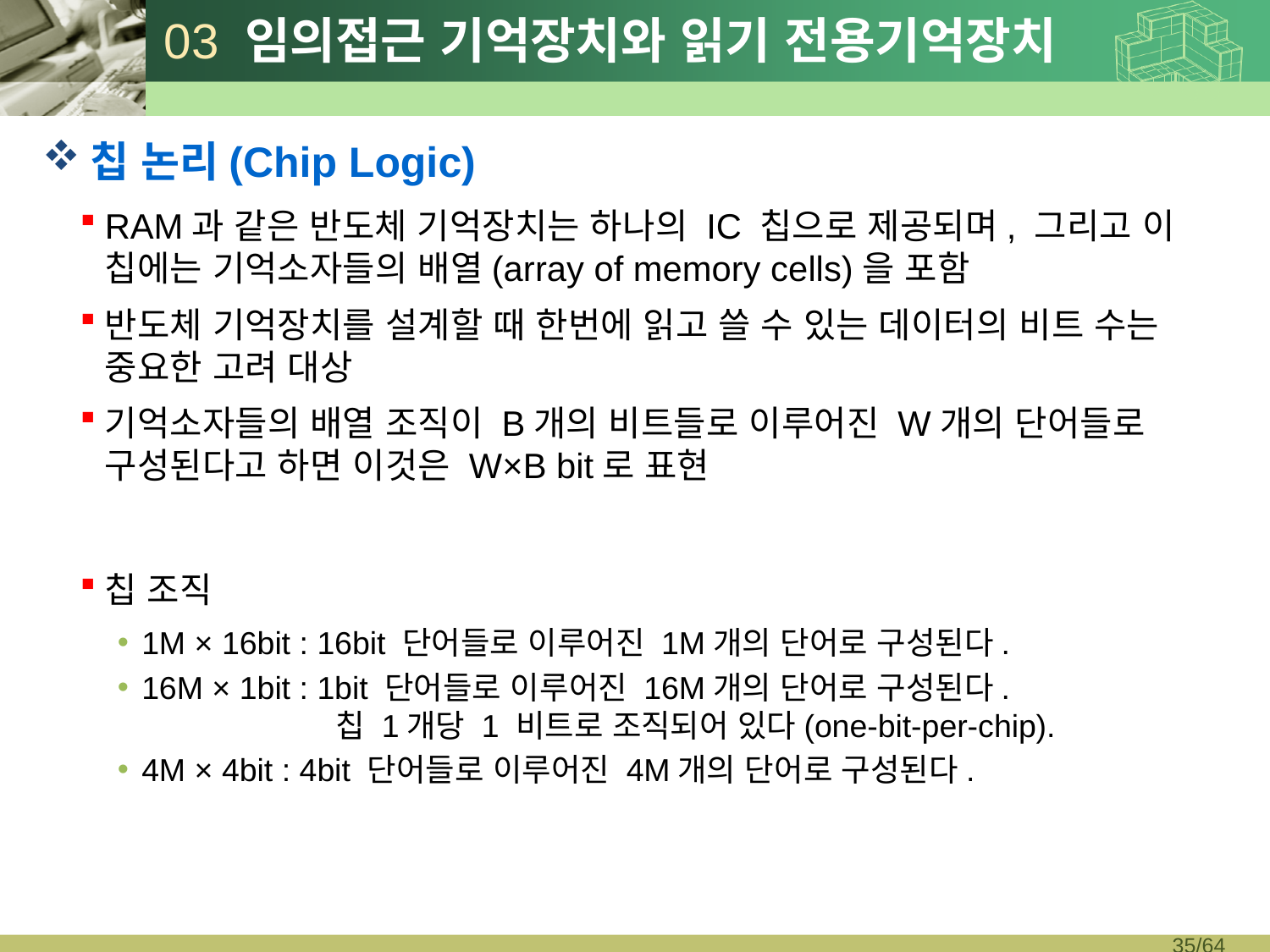

# 03 임의접근 기억장치와 읽기 전용기억장치
칩 논리(Chip Logic)
RAM과 같은 반도체 기억장치는 하나의 IC 칩으로 제공되며, 그리고 이 칩에는 기억소자들의 배열(array of memory cells)을 포함
반도체 기억장치를 설계할 때 한번에 읽고 쓸 수 있는 데이터의 비트 수는 중요한 고려 대상
기억소자들의 배열 조직이 B개의 비트들로 이루어진 W개의 단어들로 구성된다고 하면 이것은 W×B bit로 표현

칩 조직
1M × 16bit : 16bit 단어들로 이루어진 1M개의 단어로 구성된다.
16M × 1bit : 1bit 단어들로 이루어진 16M개의 단어로 구성된다.
                     칩 1개당 1 비트로 조직되어 있다(one-bit-per-chip).
4M × 4bit : 4bit 단어들로 이루어진 4M개의 단어로 구성된다.